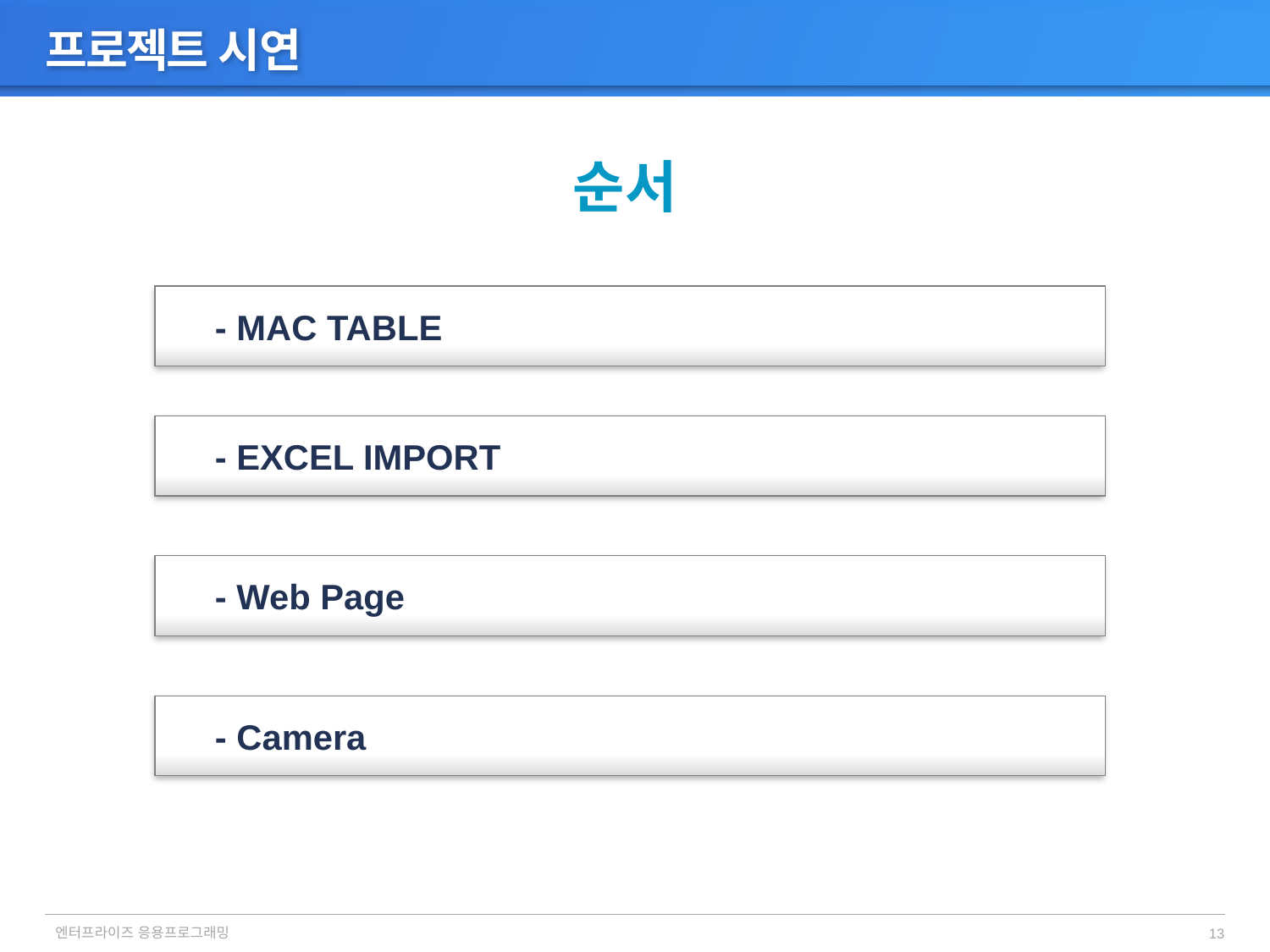

# 프로젝트 시연
순서
- MAC TABLE
- EXCEL IMPORT

- Web Page
- Camera
13